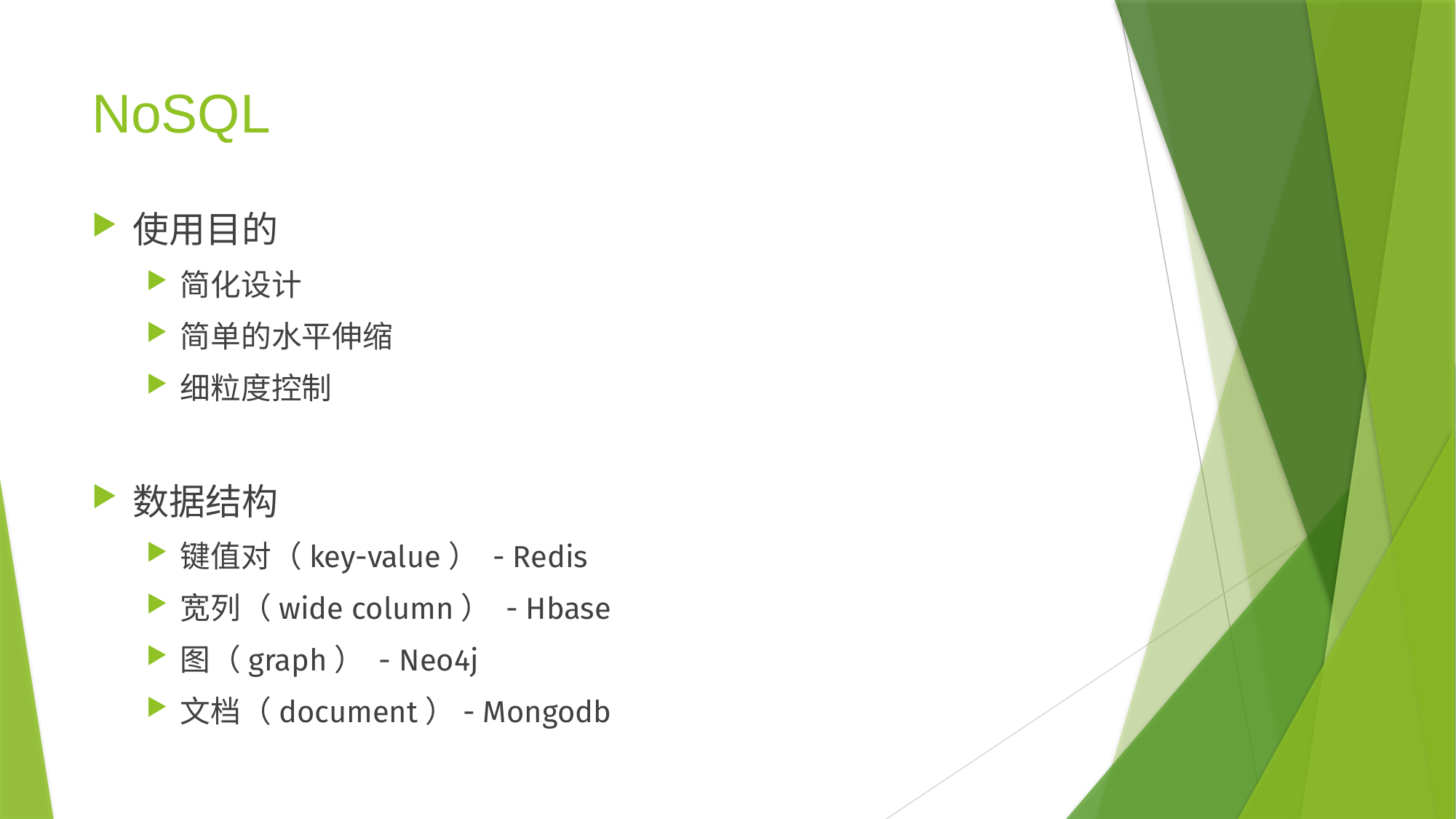

# NoSQL
使用目的
简化设计
简单的水平伸缩
细粒度控制

数据结构
键值对（key-value） - Redis
宽列（wide column） - Hbase
图（graph） - Neo4j
文档（document）- Mongodb